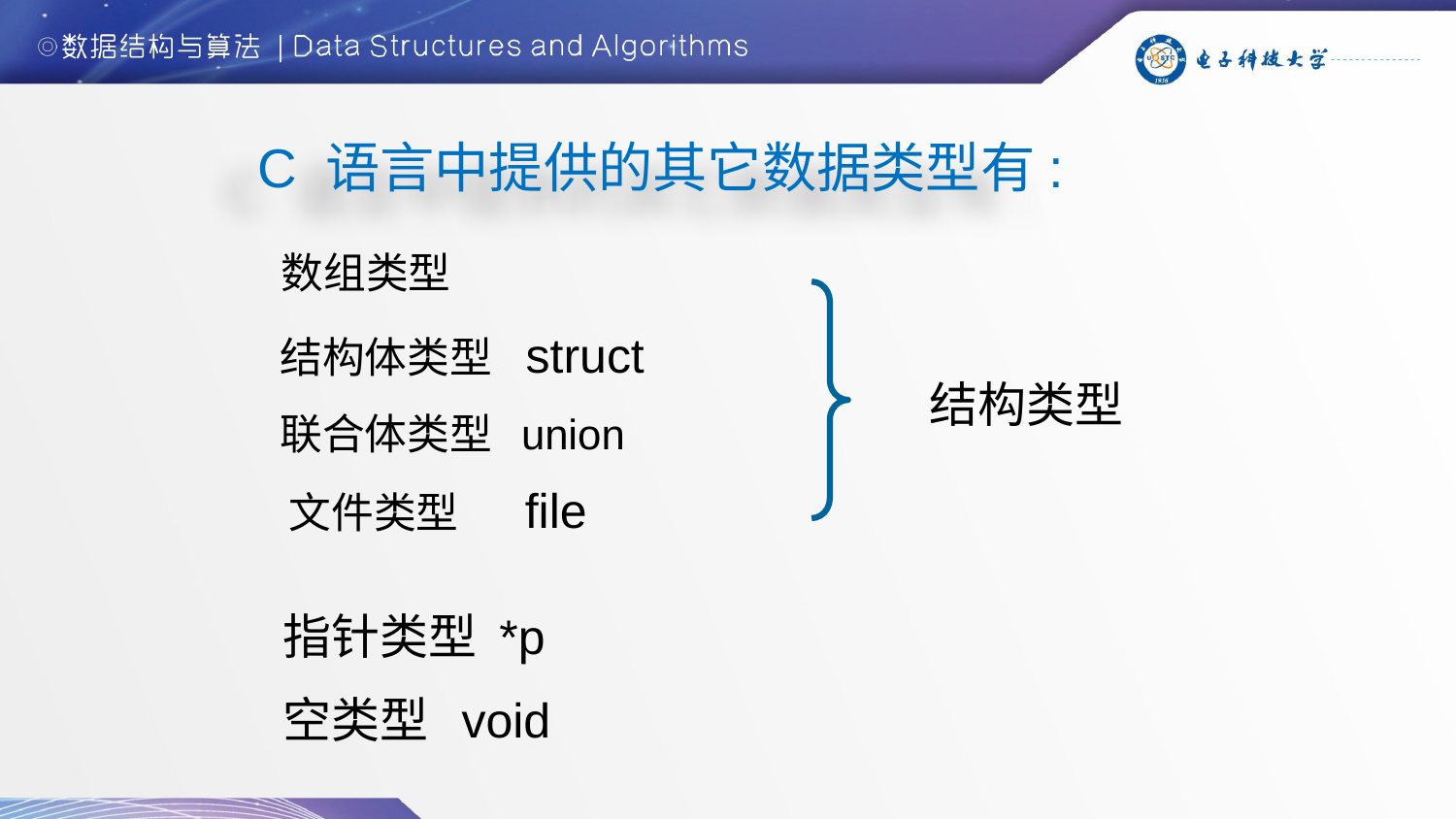

C 语言中提供的其它数据类型有:
数组类型

结构体类型  struct
结构类型
联合体类型  union
文件类型     file
指针类型 *p
空类型  void